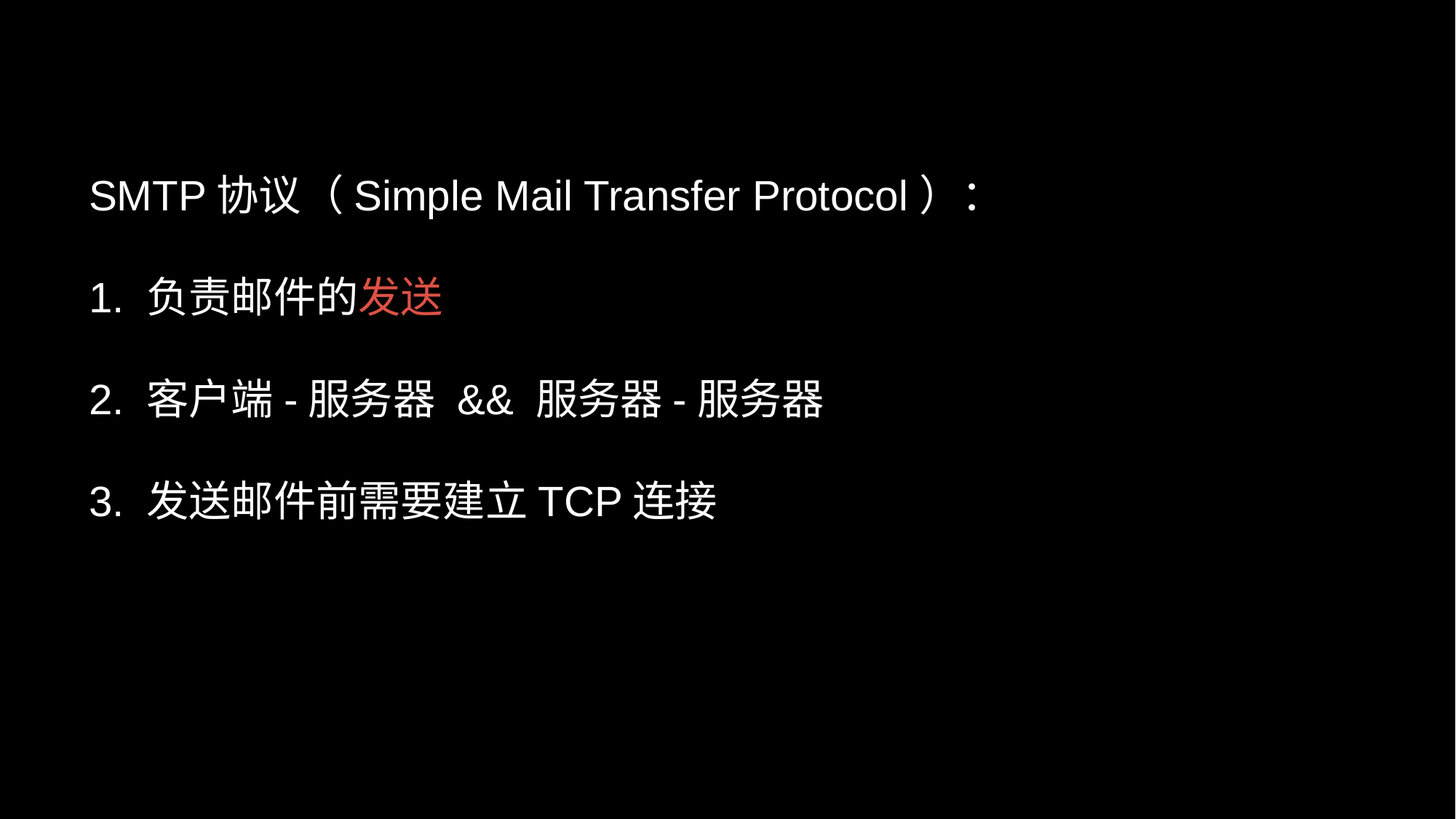

# SMTP协议（Simple Mail Transfer Protocol）： 1. 负责邮件的发送 2. 客户端-服务器 && 服务器-服务器 3. 发送邮件前需要建立TCP连接